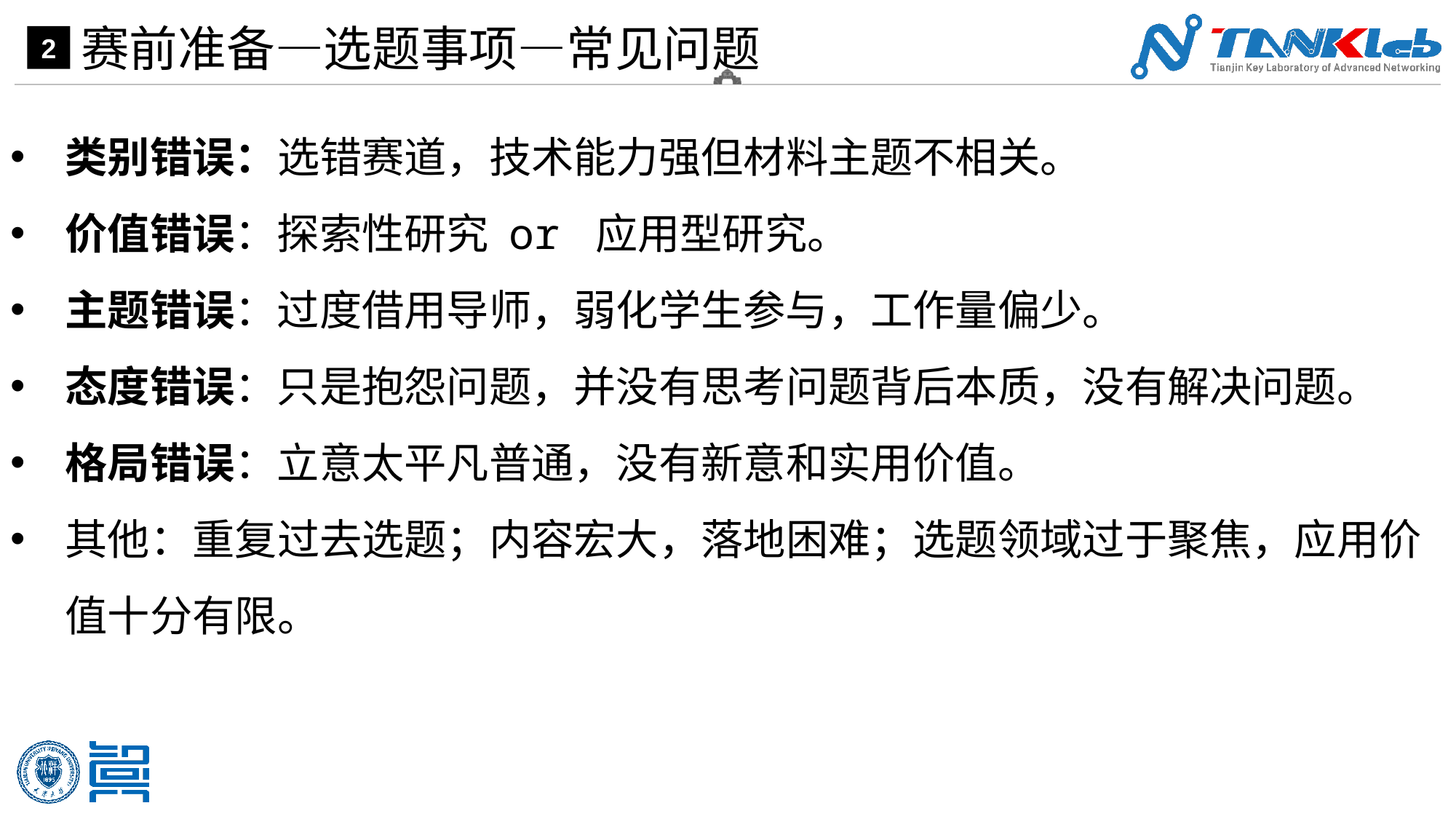

赛前准备—选题事项—常见问题
2
类别错误：选错赛道，技术能力强但材料主题不相关。
价值错误：探索性研究 or 应用型研究。
主题错误：过度借用导师，弱化学生参与，工作量偏少。
态度错误：只是抱怨问题，并没有思考问题背后本质，没有解决问题。
格局错误：立意太平凡普通，没有新意和实用价值。
其他：重复过去选题；内容宏大，落地困难；选题领域过于聚焦，应用价值十分有限。